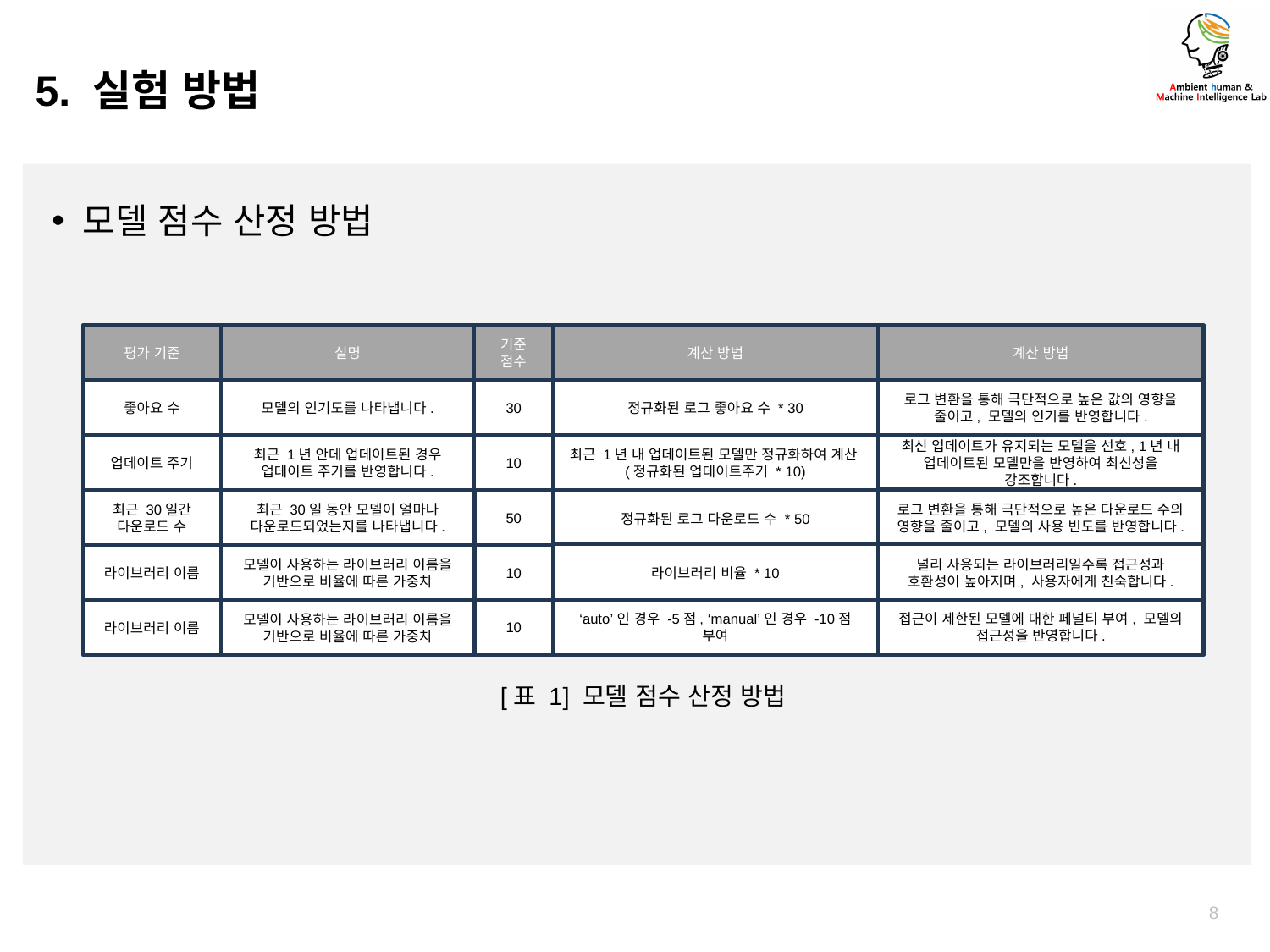

5. 실험 방법
모델 점수 산정 방법
평가 기준
설명
기준 점수
계산 방법
계산 방법
30
정규화된 로그 좋아요 수 * 30
모델의 인기도를 나타냅니다.
좋아요 수
로그 변환을 통해 극단적으로 높은 값의 영향을 줄이고, 모델의 인기를 반영합니다.
최신 업데이트가 유지되는 모델을 선호, 1년 내 업데이트된 모델만을 반영하여 최신성을 강조합니다.
10
최근 1년 내 업데이트된 모델만 정규화하여 계산(정규화된 업데이트주기 * 10)
업데이트 주기
최근 1년 안데 업데이트된 경우 업데이트 주기를 반영합니다.
로그 변환을 통해 극단적으로 높은 다운로드 수의 영향을 줄이고, 모델의 사용 빈도를 반영합니다.
정규화된 로그 다운로드 수 * 50
50
최근 30일 동안 모델이 얼마나 다운로드되었는지를 나타냅니다.
최근 30일간 다운로드 수
라이브러리 비율 * 10
널리 사용되는 라이브러리일수록 접근성과 호환성이 높아지며, 사용자에게 친숙합니다.
10
모델이 사용하는 라이브러리 이름을 기반으로 비율에 따른 가중치
라이브러리 이름
접근이 제한된 모델에 대한 페널티 부여, 모델의 접근성을 반영합니다.
‘auto’인 경우 -5점, ‘manual’인 경우 -10점 부여
10
모델이 사용하는 라이브러리 이름을 기반으로 비율에 따른 가중치
라이브러리 이름
[표 1] 모델 점수 산정 방법
8